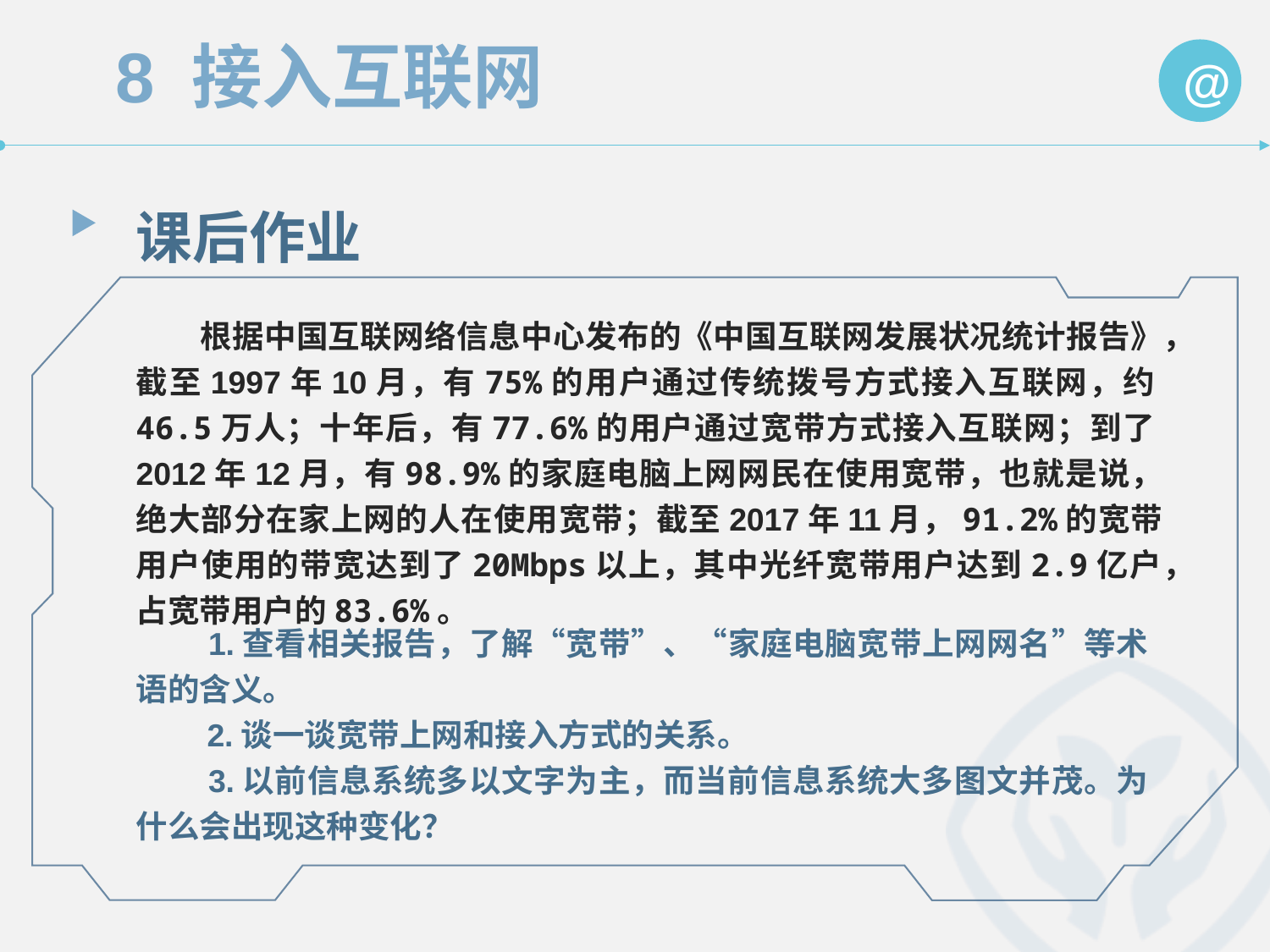

课后作业

　　根据中国互联网络信息中心发布的《中国互联网发展状况统计报告》，截至1997年10月，有75%的用户通过传统拨号方式接入互联网，约46.5万人；十年后，有77.6%的用户通过宽带方式接入互联网；到了2012年12月，有98.9%的家庭电脑上网网民在使用宽带，也就是说，绝大部分在家上网的人在使用宽带；截至2017年11月，91.2%的宽带用户使用的带宽达到了20Mbps以上，其中光纤宽带用户达到2.9亿户，占宽带用户的83.6%。
　　1.查看相关报告，了解“宽带”、“家庭电脑宽带上网网名”等术语的含义。
　　2.谈一谈宽带上网和接入方式的关系。
　　3.以前信息系统多以文字为主，而当前信息系统大多图文并茂。为什么会出现这种变化？